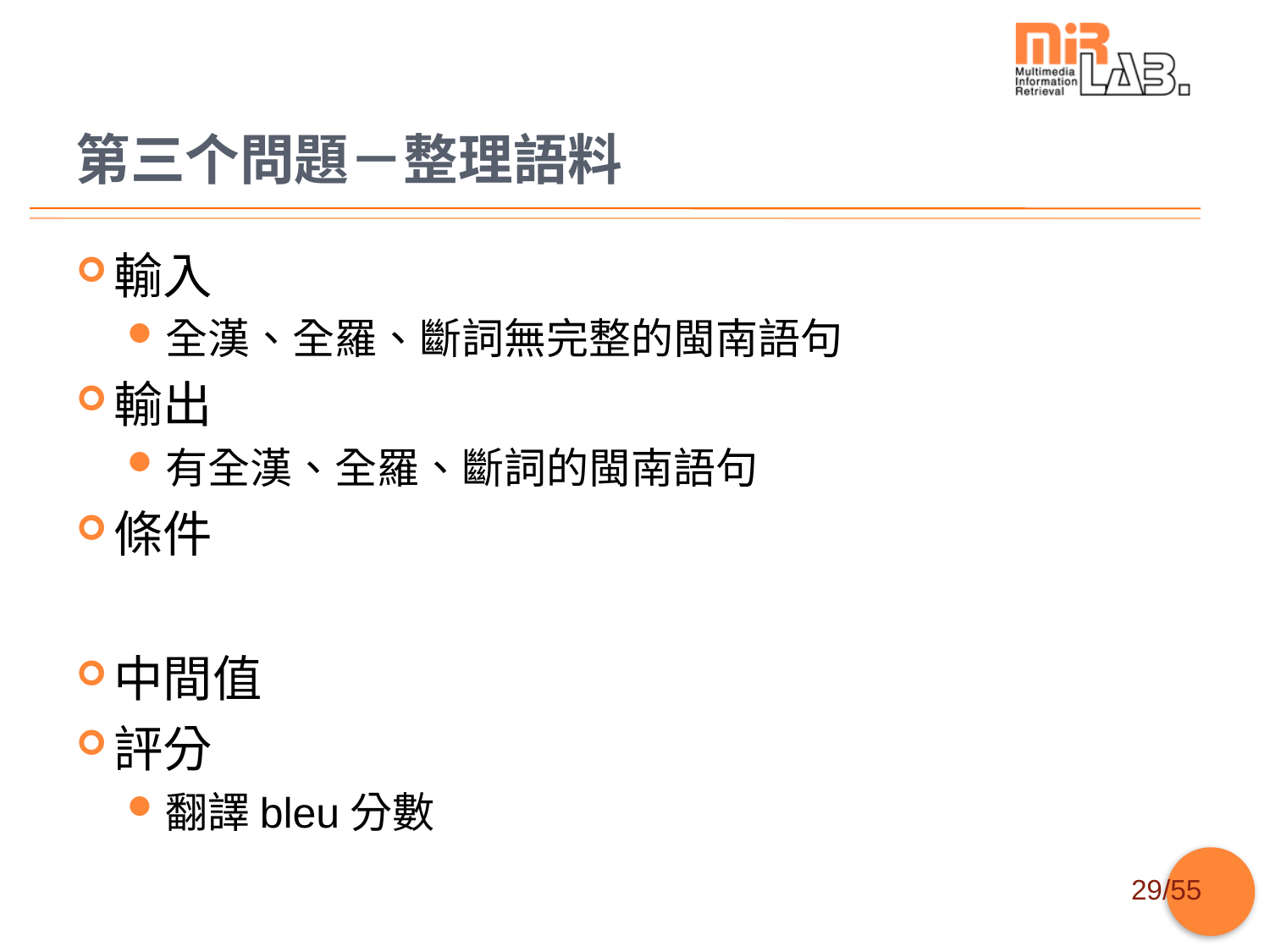

# 第三个問題－整理語料
輸入
全漢、全羅、斷詞無完整的閩南語句
輸出
有全漢、全羅、斷詞的閩南語句
條件

中間值
評分
翻譯bleu分數